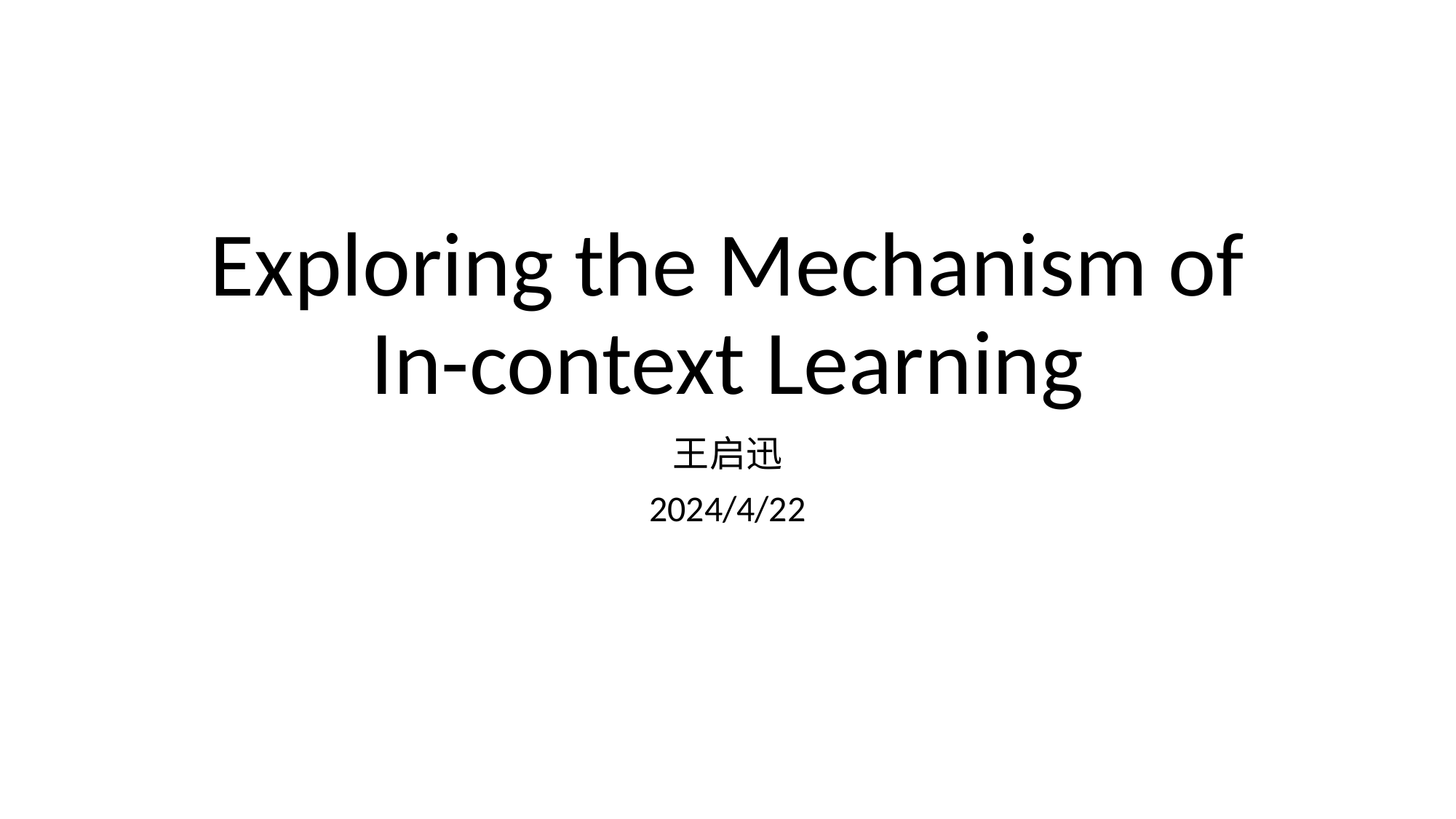

# Exploring the Mechanism of In-context Learning
王启迅
2024/4/22